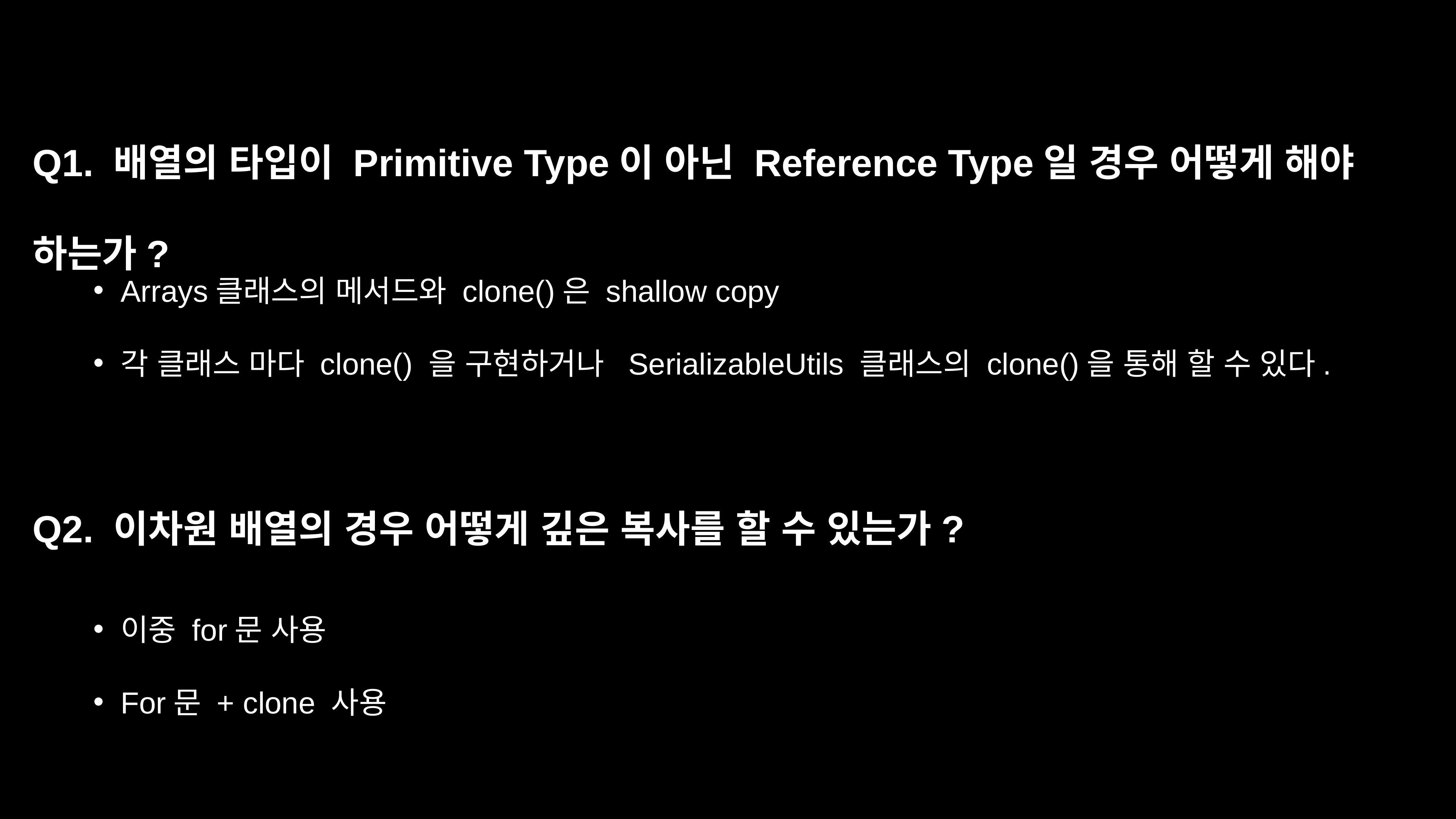

Q1. 배열의 타입이 Primitive Type이 아닌 Reference Type일 경우 어떻게 해야 하는가?
Arrays클래스의 메서드와 clone()은 shallow copy
각 클래스 마다 clone() 을 구현하거나  SerializableUtils 클래스의 clone()을 통해 할 수 있다.
Q2. 이차원 배열의 경우 어떻게 깊은 복사를 할 수 있는가?
이중 for문 사용
For문 + clone 사용